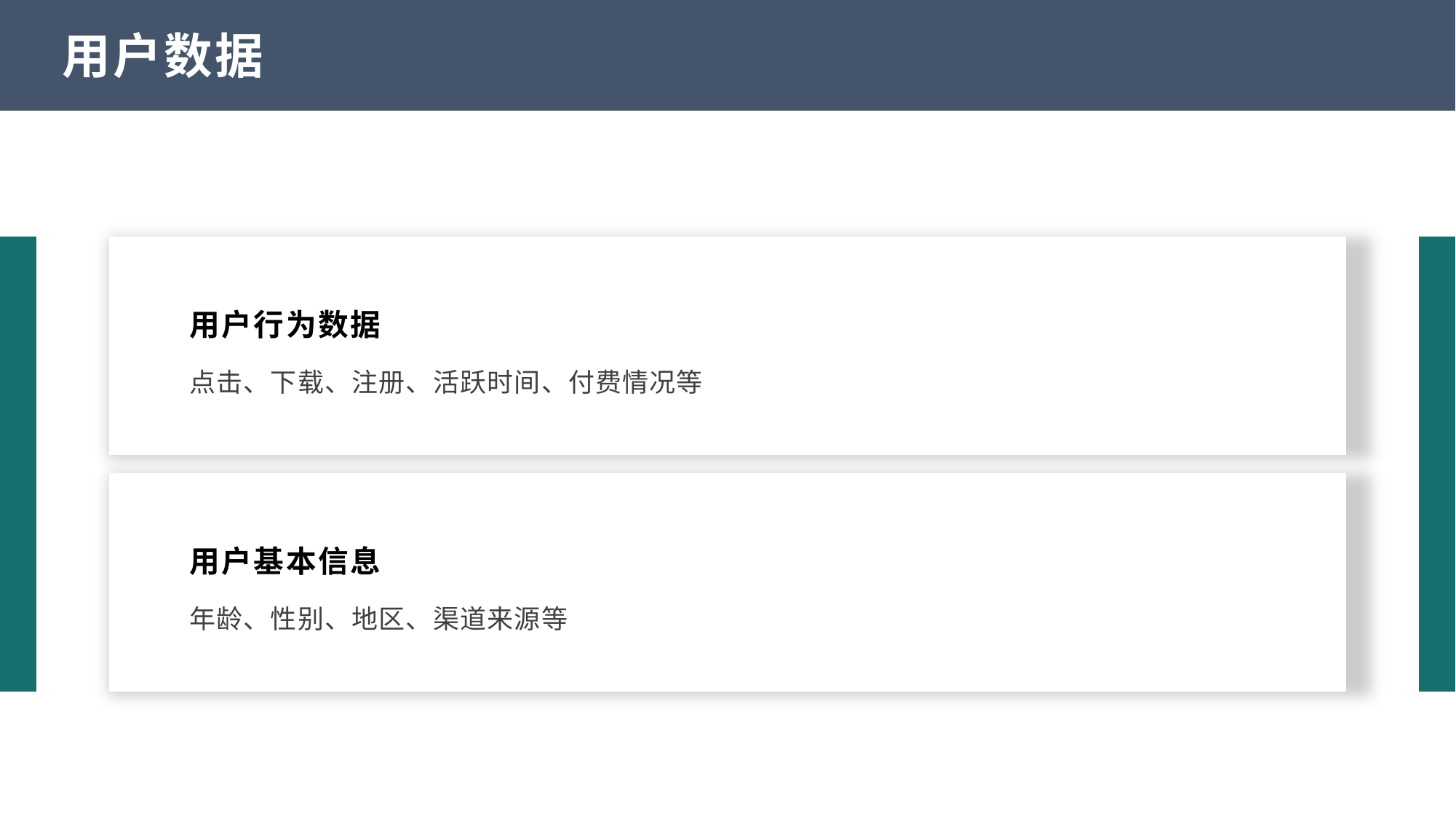

用户数据

用户行为数据
点击、下载、注册、活跃时间、付费情况等

用户基本信息
年龄、性别、地区、渠道来源等